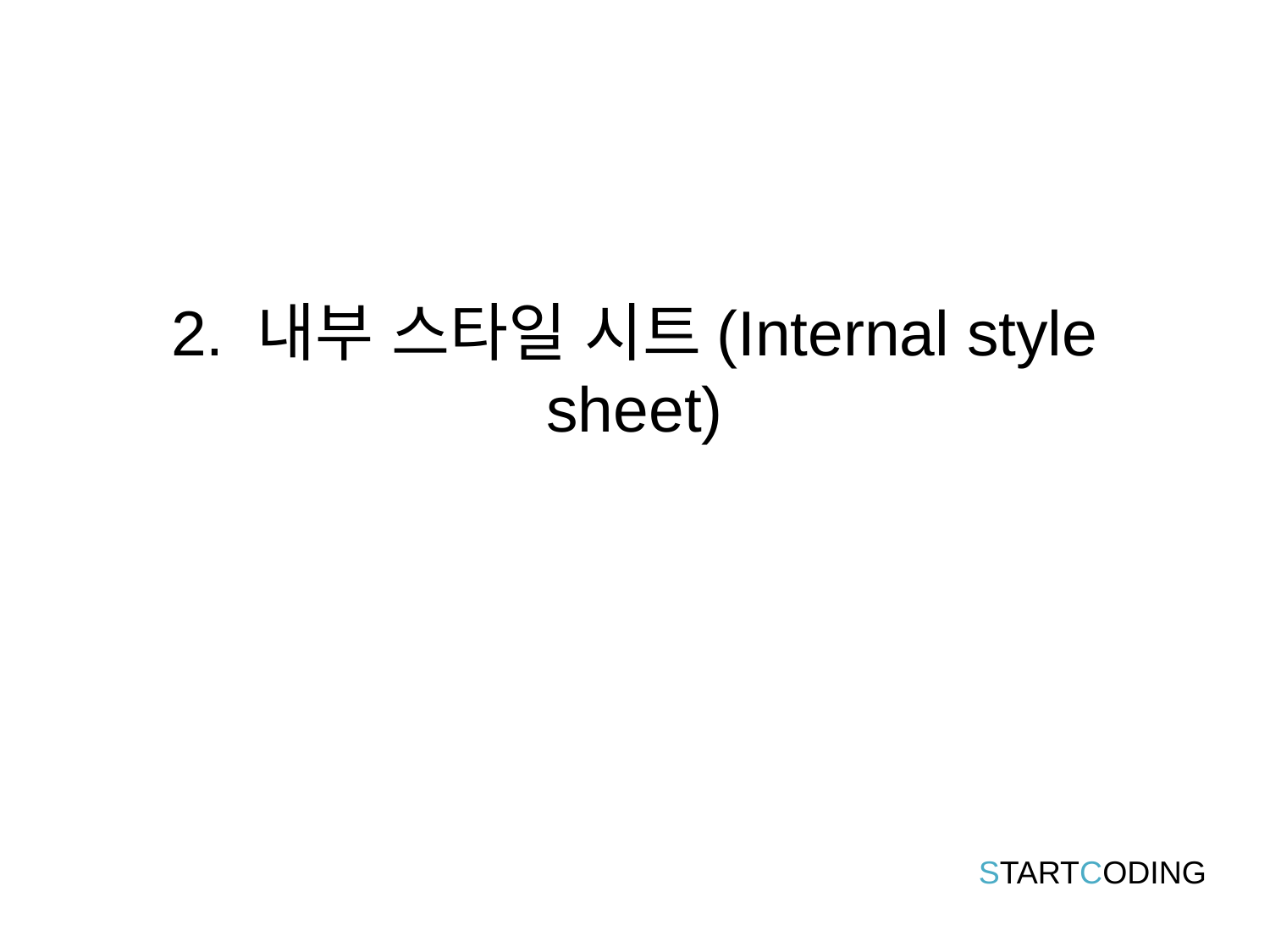

2. 내부 스타일 시트(Internal style sheet)
STARTCODING